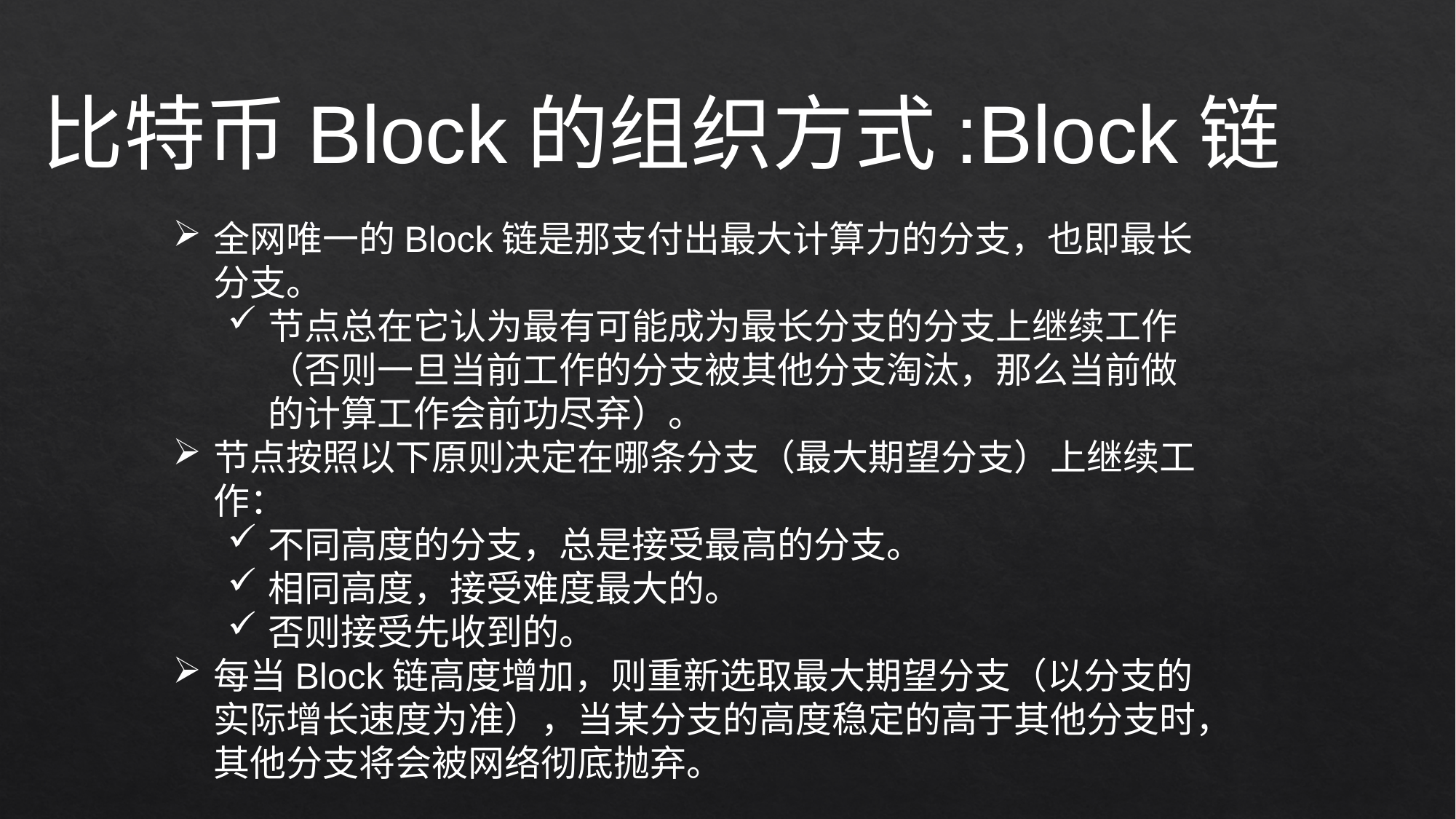

比特币Block的组织方式:Block链
全网唯一的Block链是那支付出最大计算力的分支，也即最长分支。
节点总在它认为最有可能成为最长分支的分支上继续工作（否则一旦当前工作的分支被其他分支淘汰，那么当前做的计算工作会前功尽弃）。
节点按照以下原则决定在哪条分支（最大期望分支）上继续工作：
不同高度的分支，总是接受最高的分支。
相同高度，接受难度最大的。
否则接受先收到的。
每当Block链高度增加，则重新选取最大期望分支（以分支的实际增长速度为准），当某分支的高度稳定的高于其他分支时，其他分支将会被网络彻底抛弃。